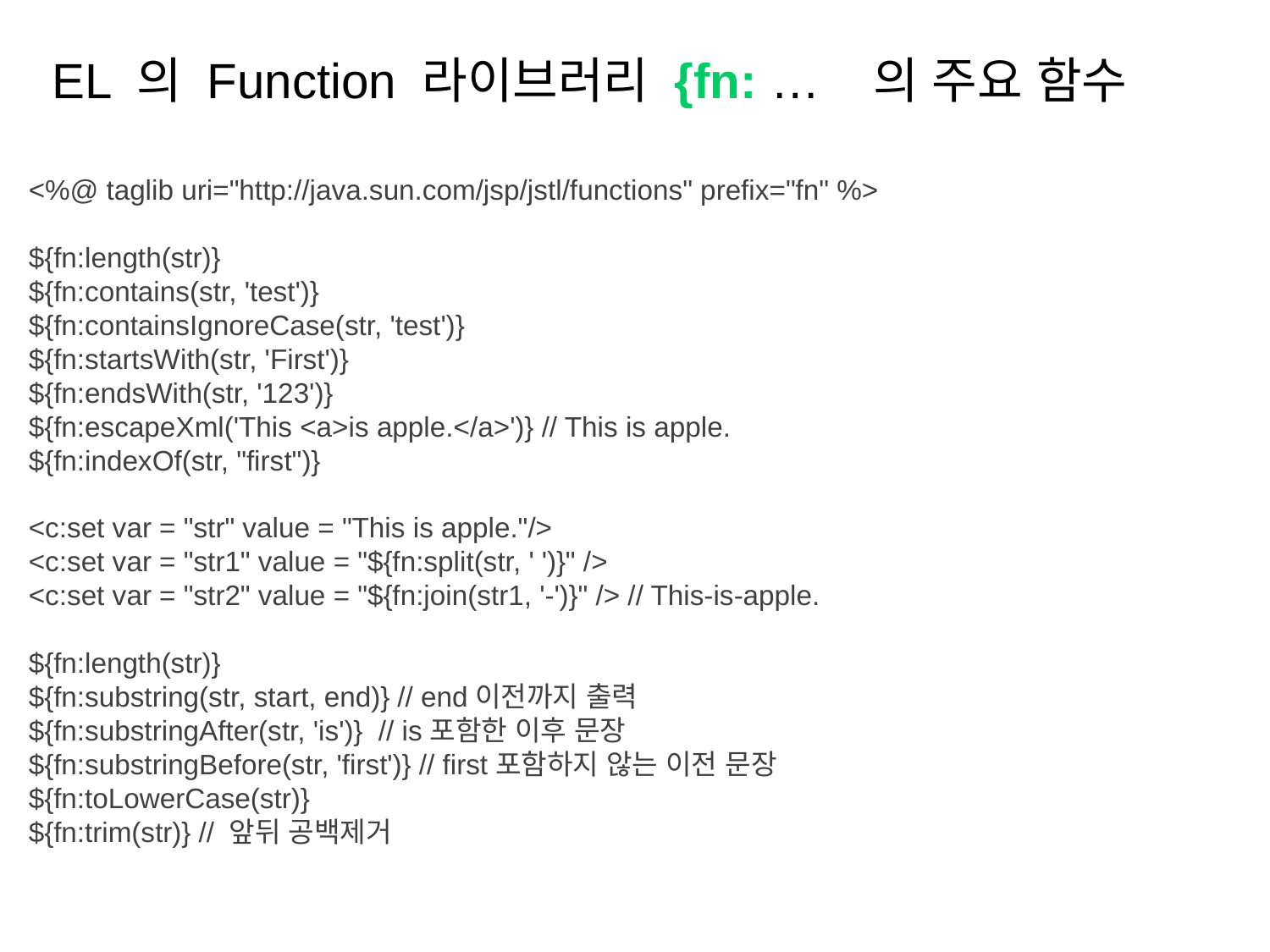

# EL 의 Function 라이브러리 {fn: …   의 주요 함수
<%@ taglib uri="http://java.sun.com/jsp/jstl/functions" prefix="fn" %>

${fn:length(str)}
${fn:contains(str, 'test')}
${fn:containsIgnoreCase(str, 'test')}
${fn:startsWith(str, 'First')}
${fn:endsWith(str, '123')}
${fn:escapeXml('This <a>is apple.</a>')} // This is apple.
${fn:indexOf(str, "first")}

<c:set var = "str" value = "This is apple."/>
<c:set var = "str1" value = "${fn:split(str, ' ')}" />
<c:set var = "str2" value = "${fn:join(str1, '-')}" /> // This-is-apple.

${fn:length(str)}
${fn:substring(str, start, end)} // end이전까지 출력
${fn:substringAfter(str, 'is')}  // is포함한 이후 문장
${fn:substringBefore(str, 'first')} // first포함하지 않는 이전 문장
${fn:toLowerCase(str)}
${fn:trim(str)} // 앞뒤 공백제거